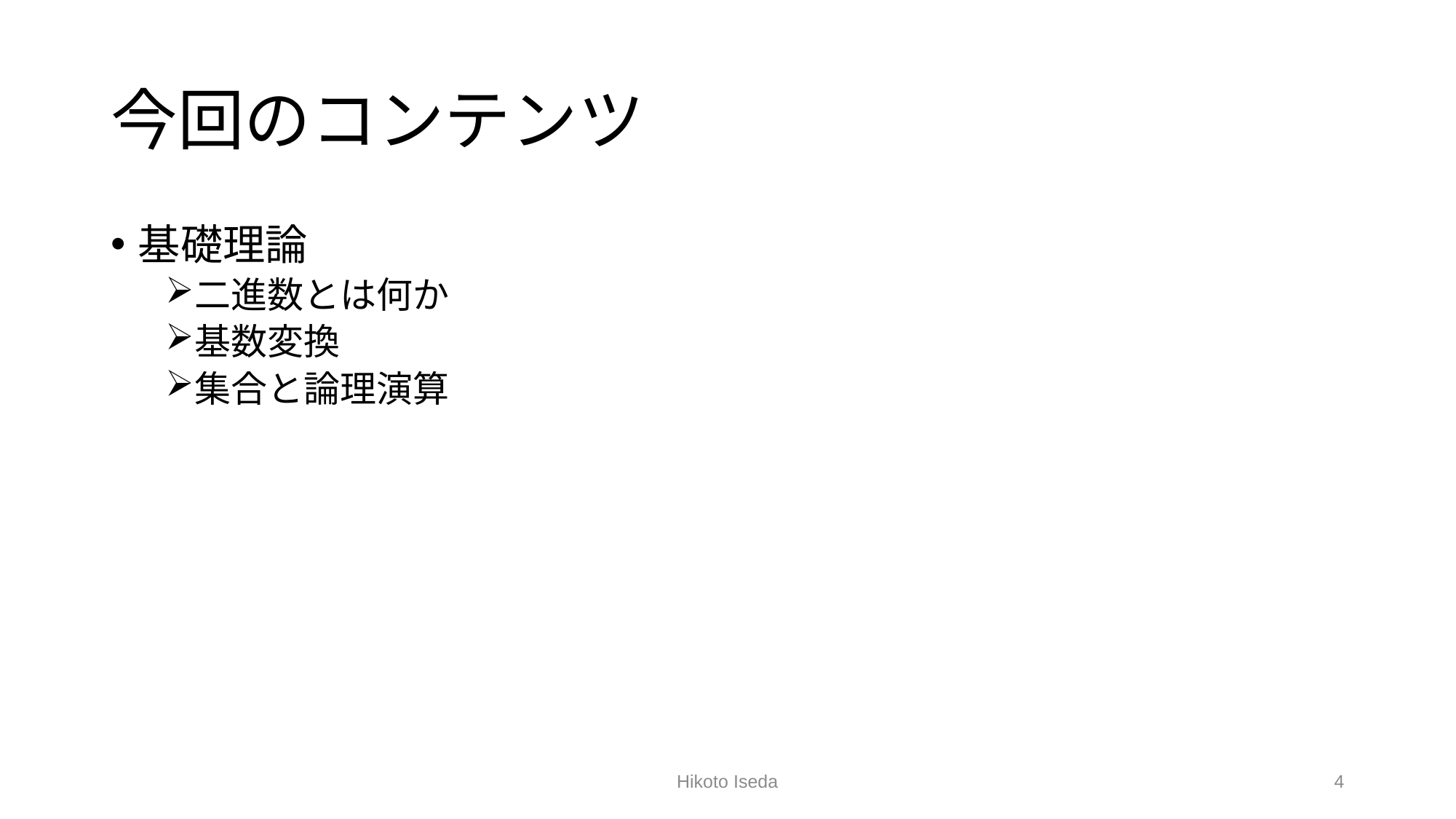

# 今回のコンテンツ
基礎理論
二進数とは何か
基数変換
集合と論理演算

Hikoto Iseda
4